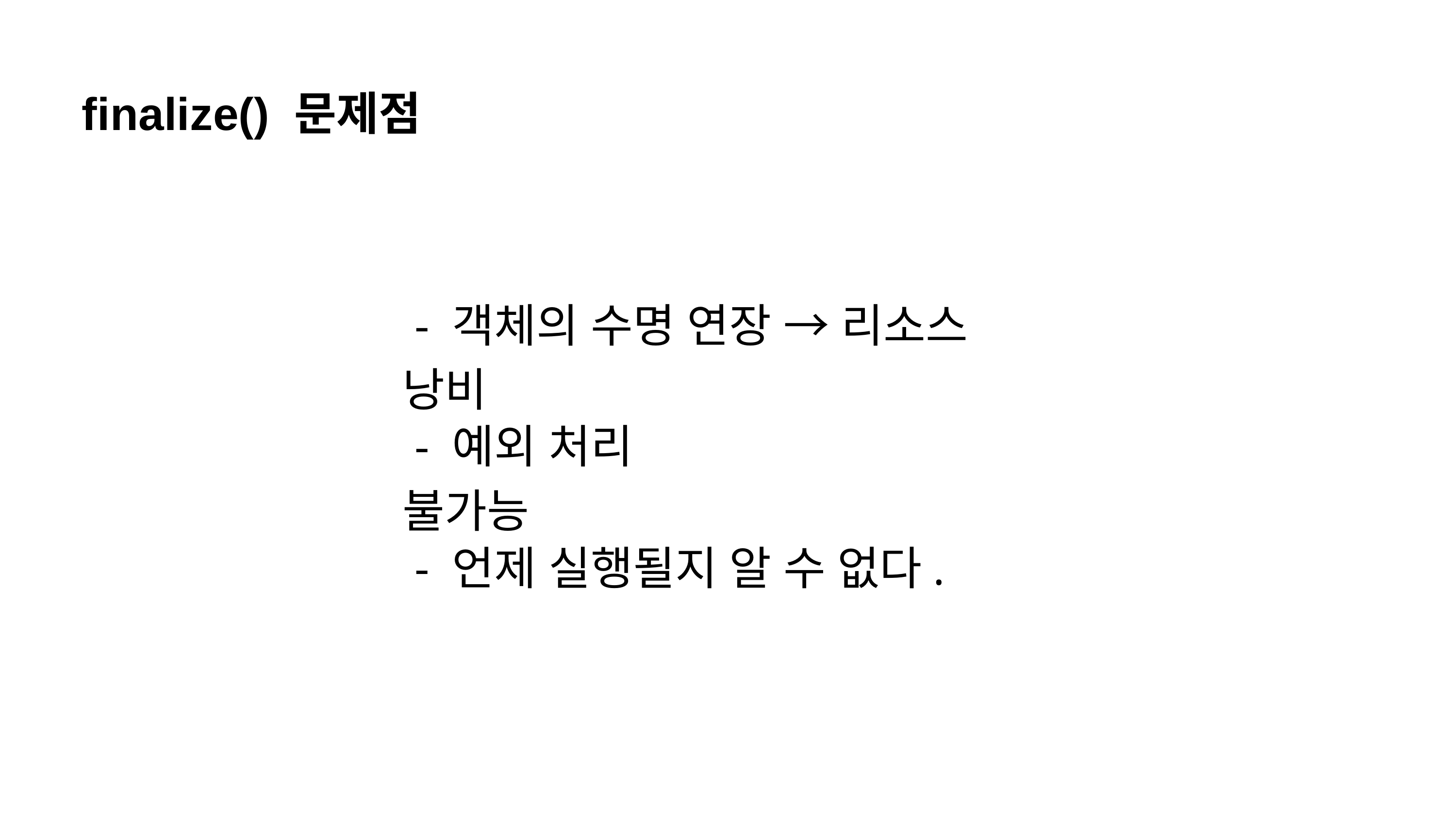

finalize() 문제점
 - 객체의 수명 연장 → 리소스 낭비
 - 예외 처리 불가능
 - 언제 실행될지 알 수 없다.